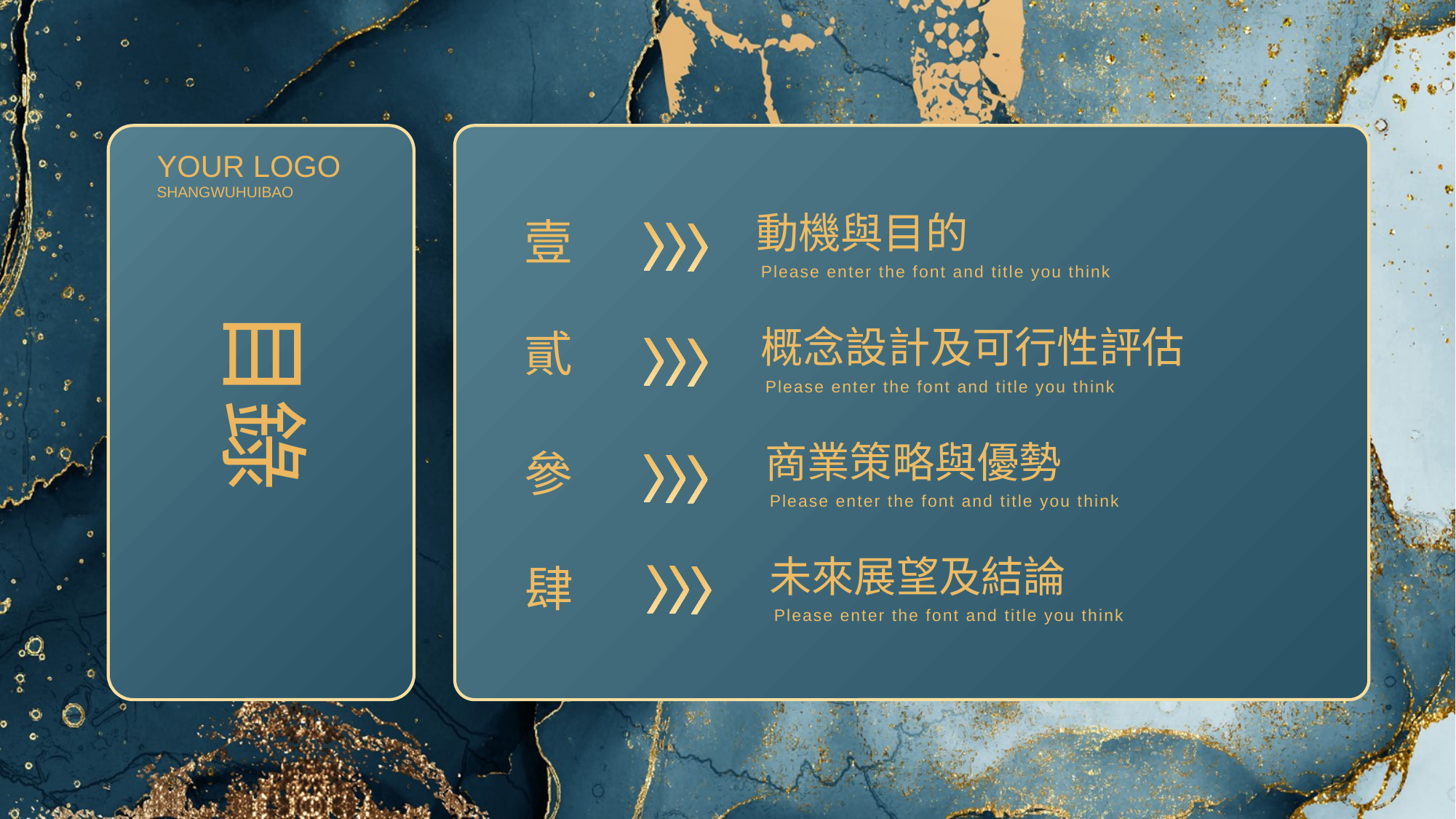

YOUR LOGO
SHANGWUHUIBAO
目錄

動機與目的
Please enter the font and title you think
壹

概念設計及可行性評估
Please enter the font and title you think
貳

商業策略與優勢
Please enter the font and title you think
參

未來展望及結論
Please enter the font and title you think
肆